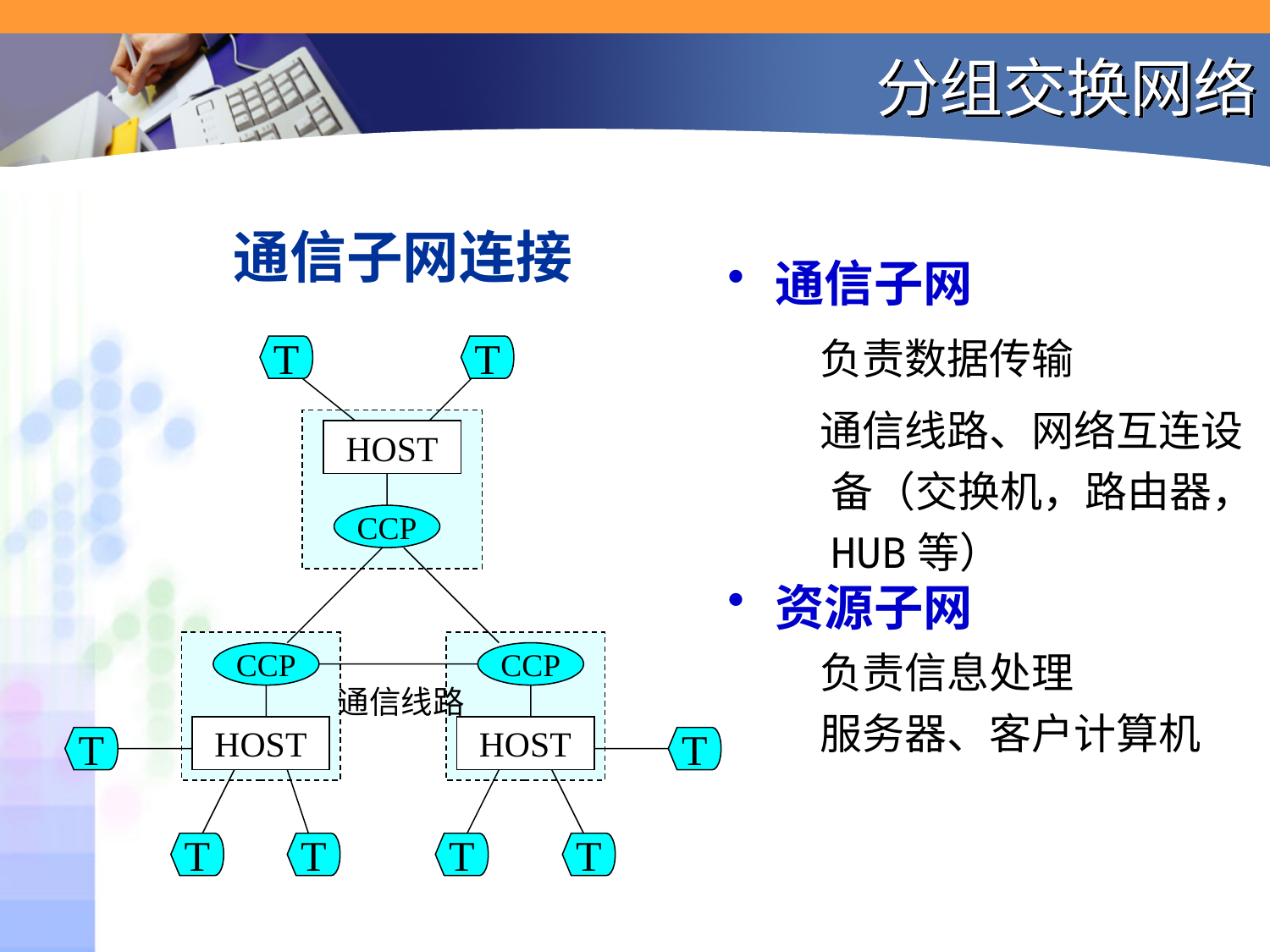

# 分组交换网络
 通信子网连接
通信子网
  负责数据传输
  通信线路、网络互连设备（交换机，路由器，HUB等）
资源子网
  负责信息处理
  服务器、客户计算机

T
T

HOST

CCP

CCP
CCP

HOST
HOST
T
T

T
T
T
T
通信线路